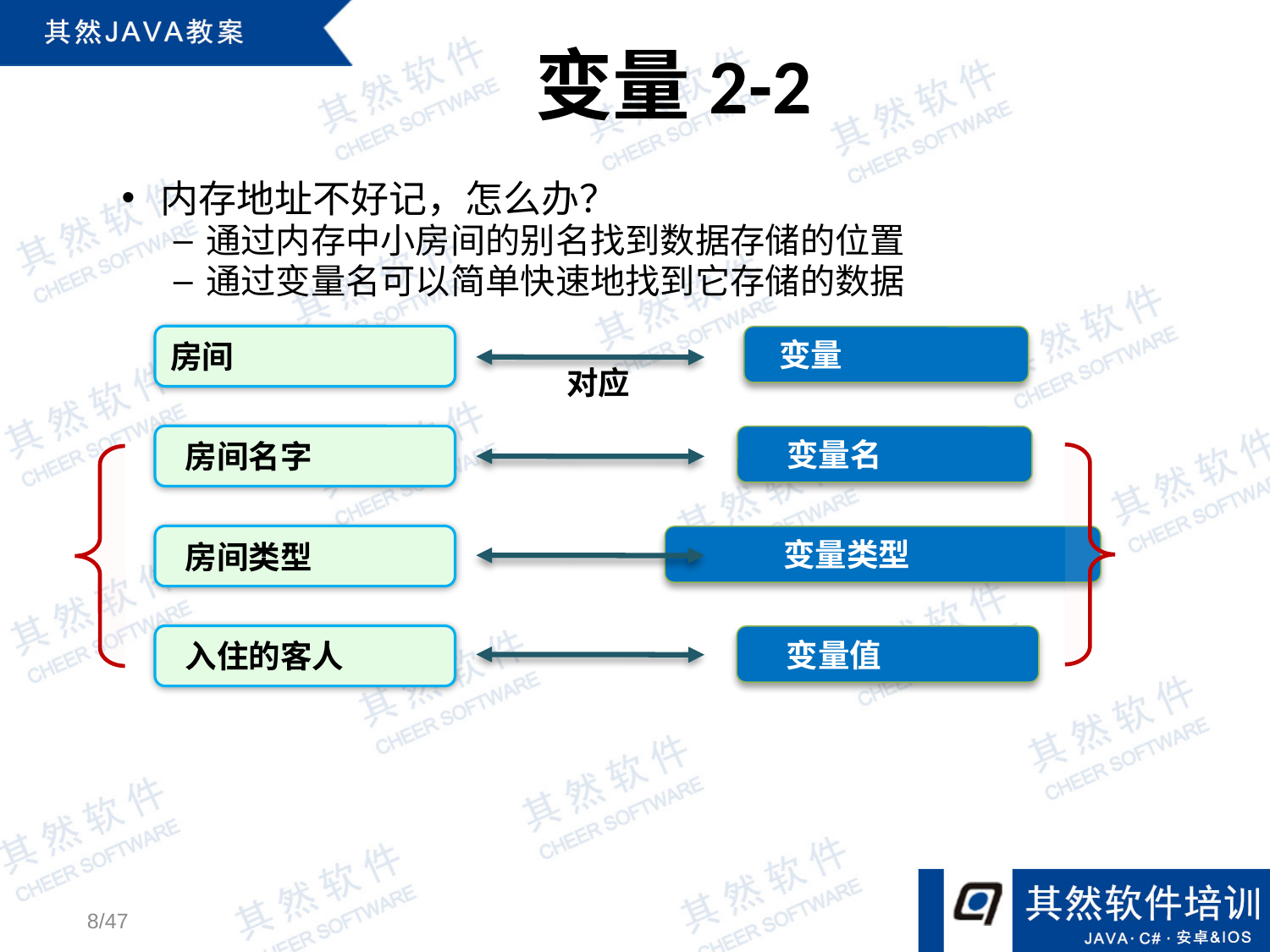

# 变量2-2
内存地址不好记，怎么办？
通过内存中小房间的别名找到数据存储的位置
通过变量名可以简单快速地找到它存储的数据

房间
变量
对应
 房间名字
 变量名

 房间类型
 变量类型
 入住的客人
 变量值
8/47